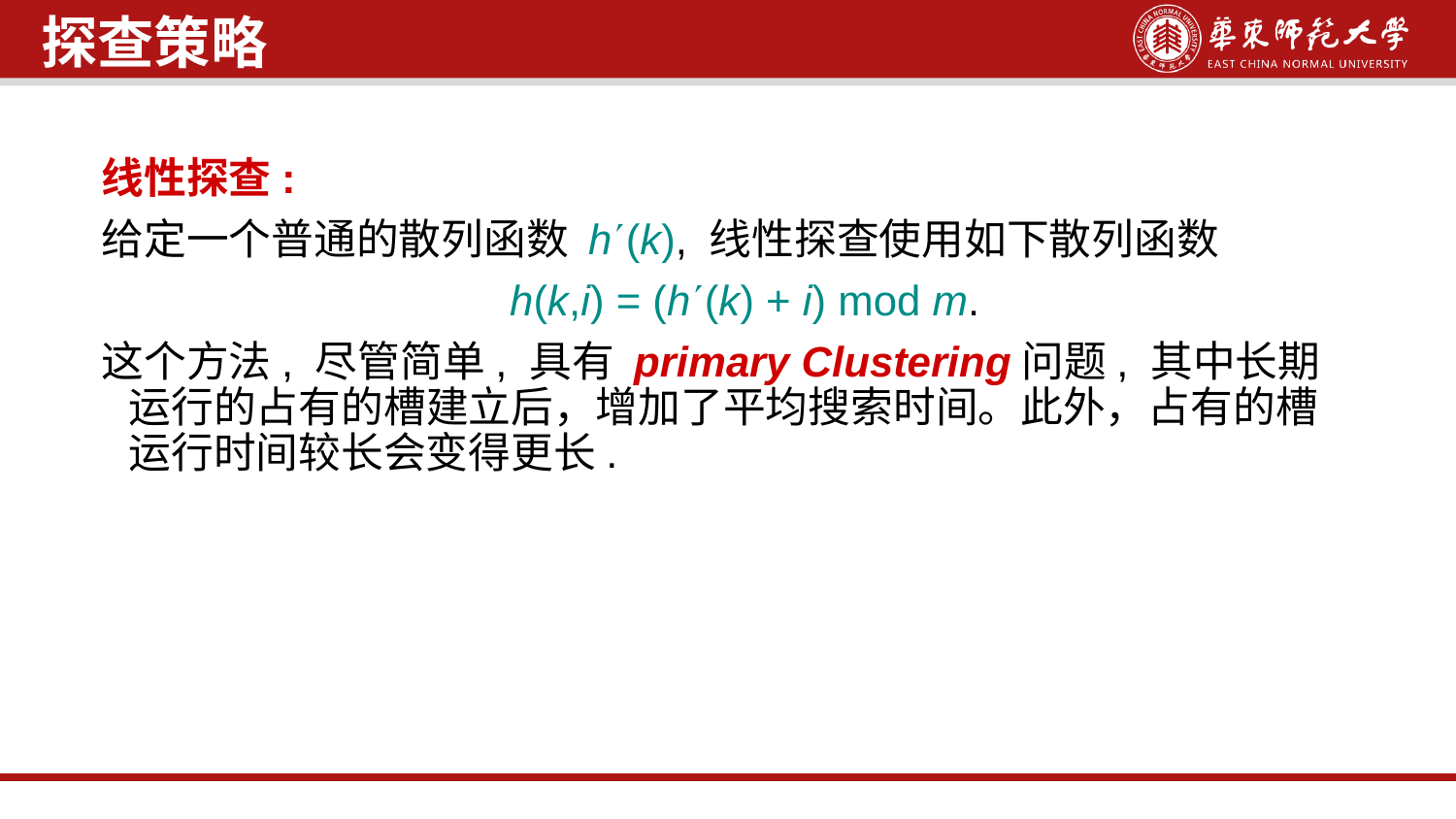

探查策略
线性探查:
给定一个普通的散列函数 h′(k), 线性探查使用如下散列函数
      h(k,i) = (h′(k) + i) mod m.
这个方法, 尽管简单, 具有 primary Clustering问题, 其中长期运行的占有的槽建立后，增加了平均搜索时间。此外，占有的槽运行时间较长会变得更长.